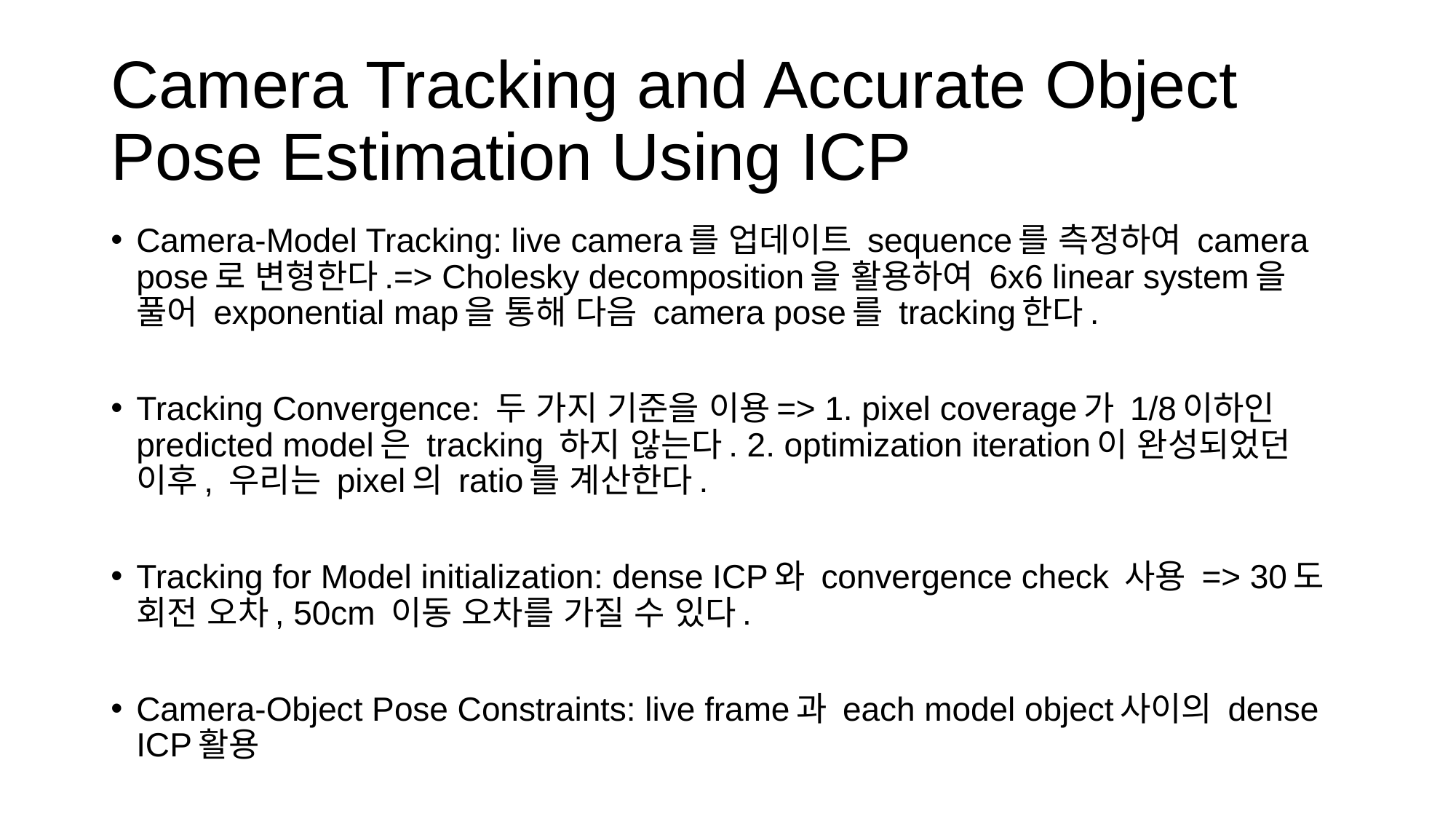

# Camera Tracking and Accurate Object Pose Estimation Using ICP
Camera-Model Tracking: live camera를 업데이트 sequence를 측정하여 camera pose로 변형한다.=> Cholesky decomposition을 활용하여 6x6 linear system을 풀어 exponential map을 통해 다음 camera pose를 tracking한다.

Tracking Convergence: 두 가지 기준을 이용=> 1. pixel coverage가 1/8이하인 predicted model은 tracking 하지 않는다. 2. optimization iteration이 완성되었던 이후, 우리는 pixel의 ratio를 계산한다.

Tracking for Model initialization: dense ICP와 convergence check 사용 => 30도 회전 오차, 50cm 이동 오차를 가질 수 있다.

Camera-Object Pose Constraints: live frame과 each model object사이의 dense ICP활용